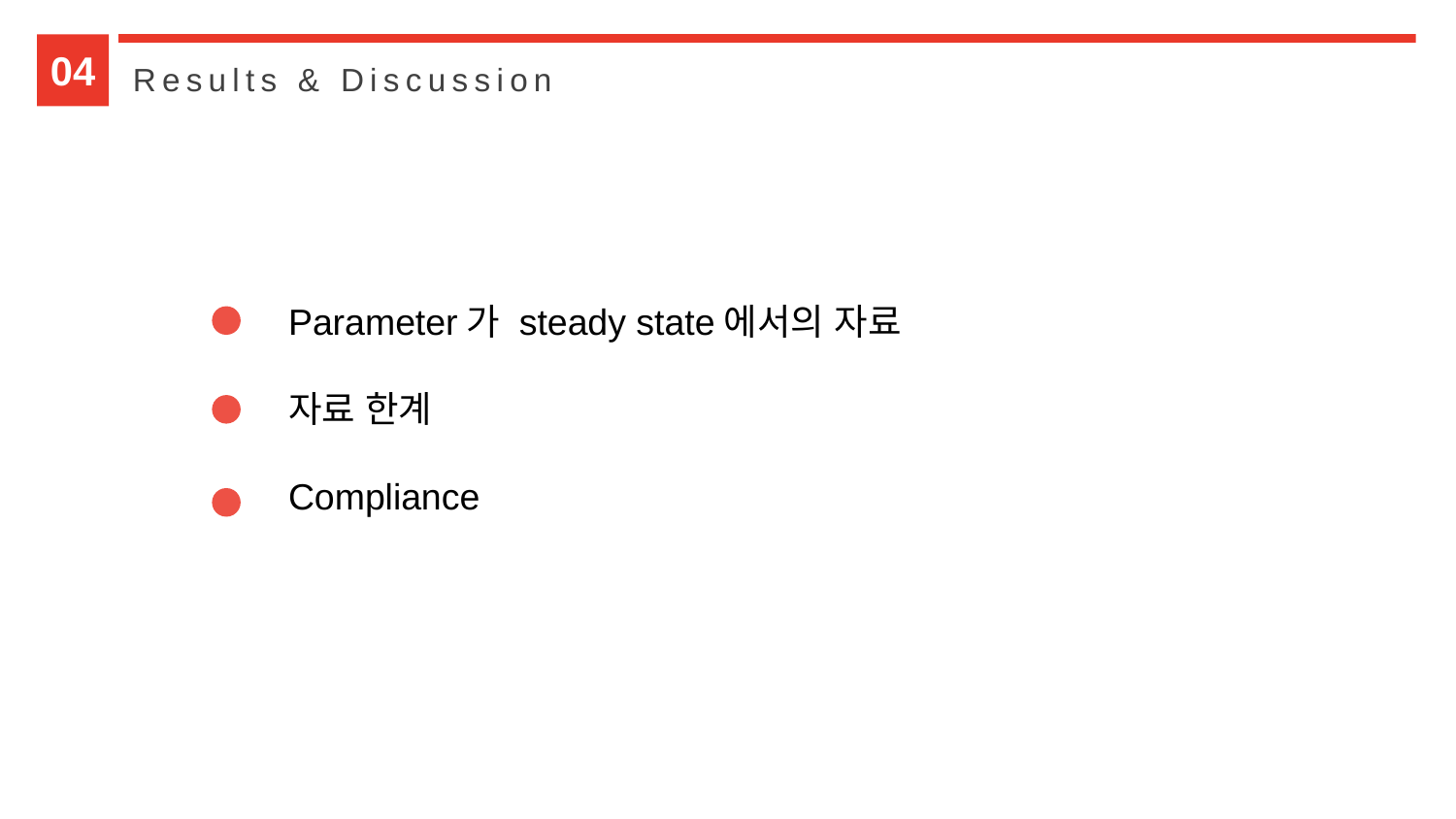

04
Results & Discussion
Parameter가 steady state에서의 자료

자료 한계

Compliance